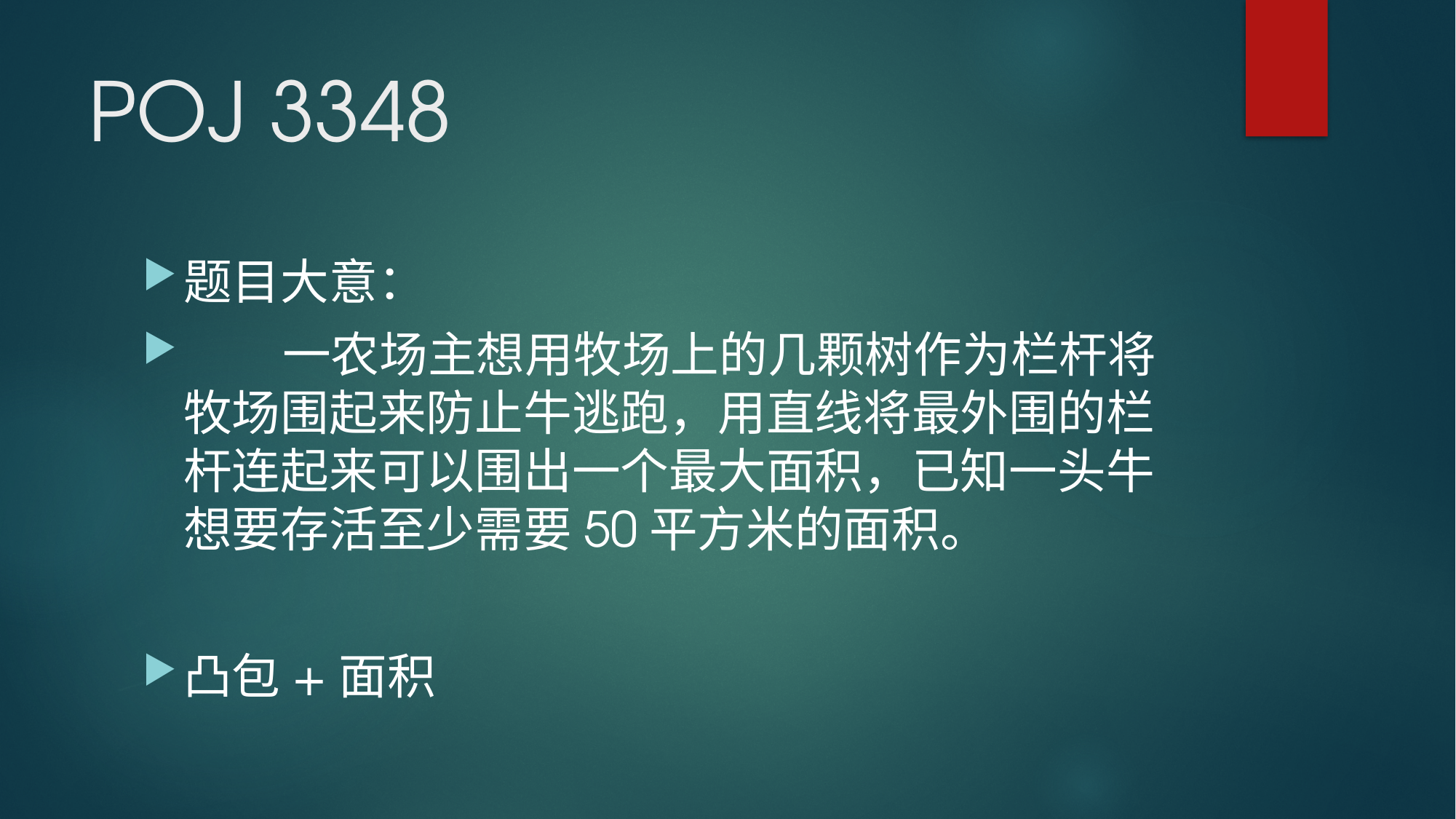

# POJ 3348
题目大意：
        一农场主想用牧场上的几颗树作为栏杆将牧场围起来防止牛逃跑，用直线将最外围的栏杆连起来可以围出一个最大面积，已知一头牛想要存活至少需要50平方米的面积。

凸包+面积